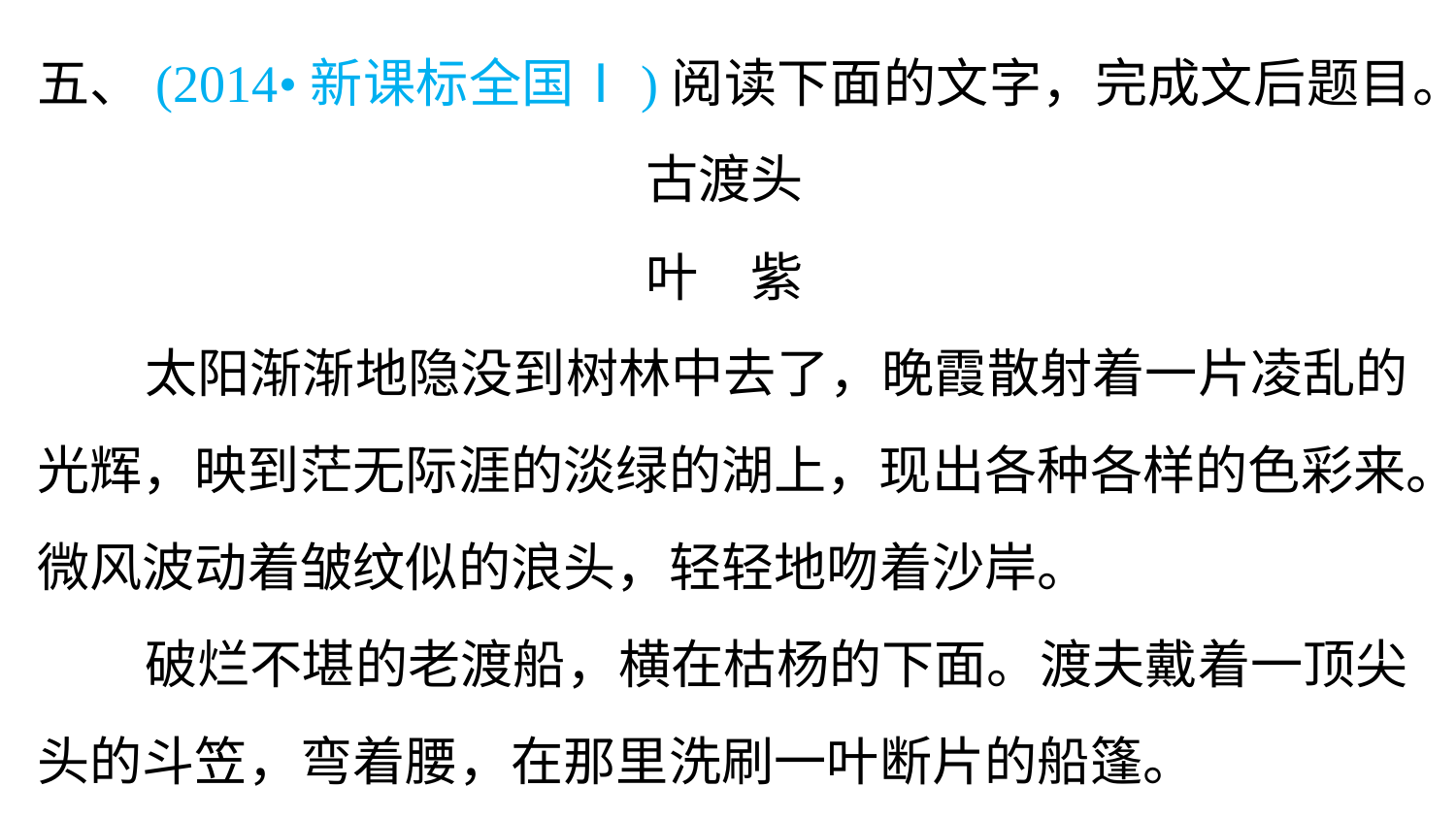

五、(2014•新课标全国Ⅰ)阅读下面的文字，完成文后题目。
古渡头
叶　紫
        太阳渐渐地隐没到树林中去了，晚霞散射着一片凌乱的光辉，映到茫无际涯的淡绿的湖上，现出各种各样的色彩来。微风波动着皱纹似的浪头，轻轻地吻着沙岸。
        破烂不堪的老渡船，横在枯杨的下面。渡夫戴着一顶尖头的斗笠，弯着腰，在那里洗刷一叶断片的船篷。